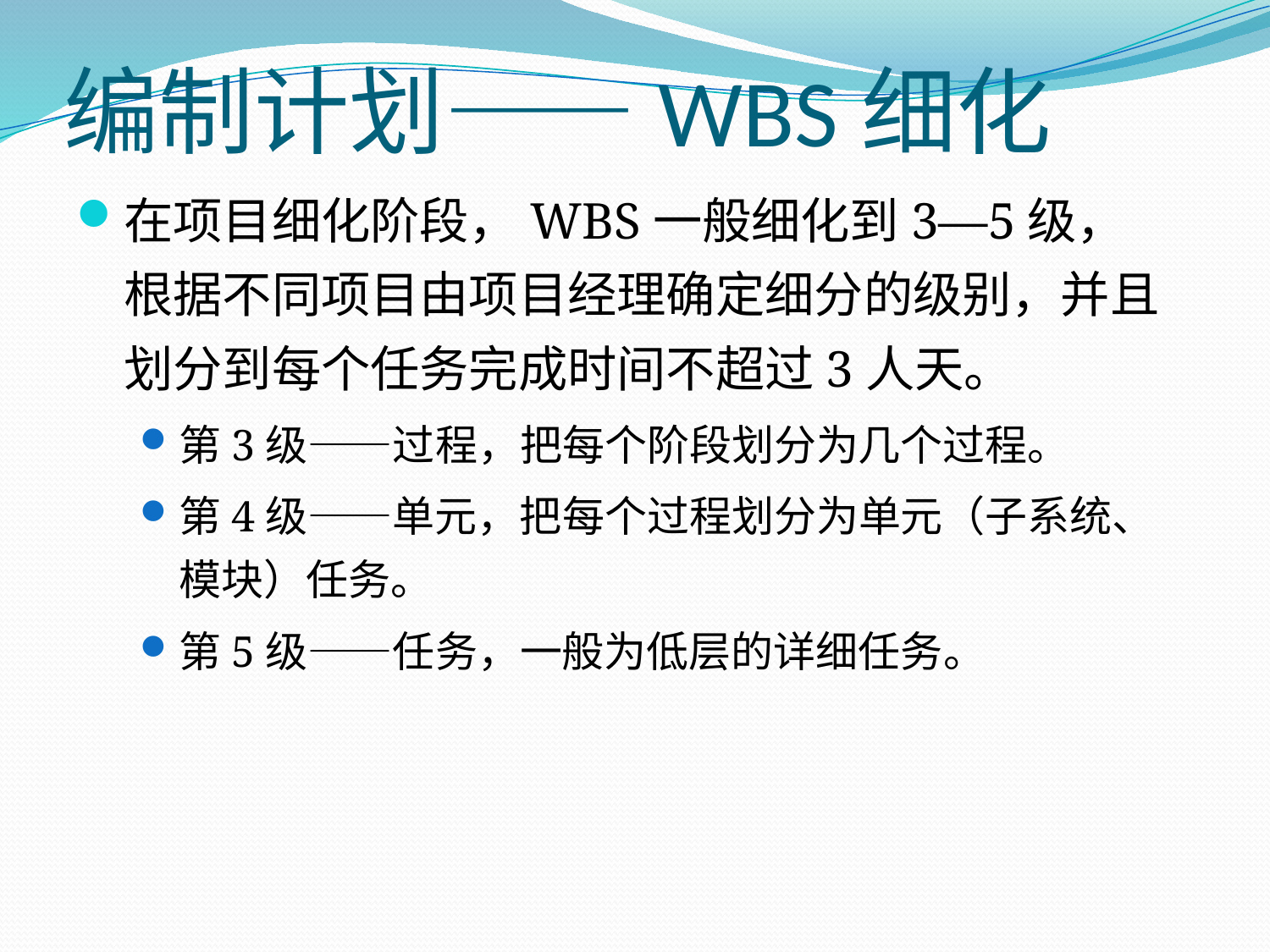

编制计划——WBS细化
在项目细化阶段，WBS一般细化到3—5级，根据不同项目由项目经理确定细分的级别，并且划分到每个任务完成时间不超过3人天。
第3级——过程，把每个阶段划分为几个过程。
第4级——单元，把每个过程划分为单元（子系统、模块）任务。
第5级——任务，一般为低层的详细任务。